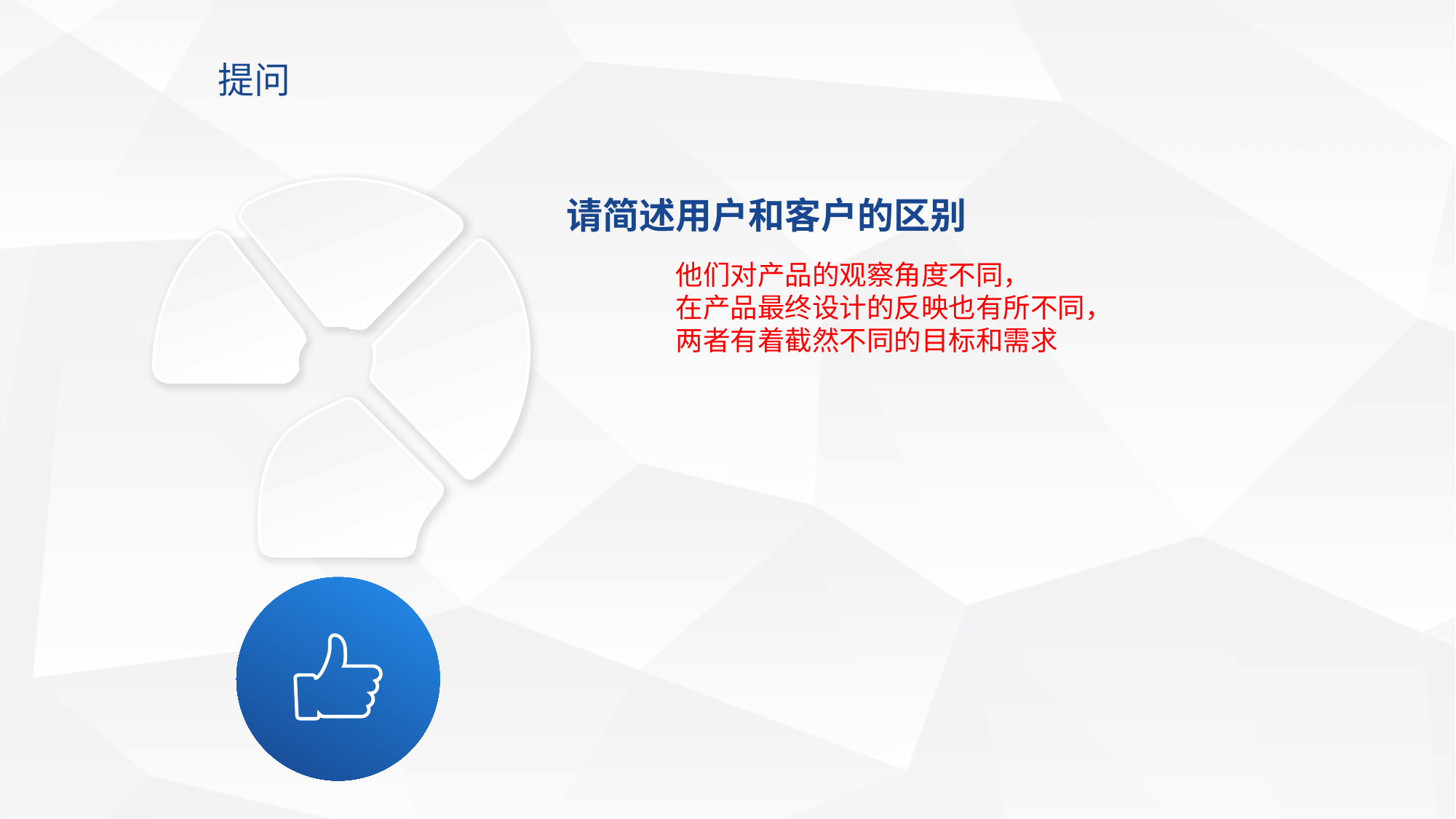

提问

请简述用户和客户的区别
	他们对产品的观察角度不同，
	在产品最终设计的反映也有所不同，
	两者有着截然不同的目标和需求